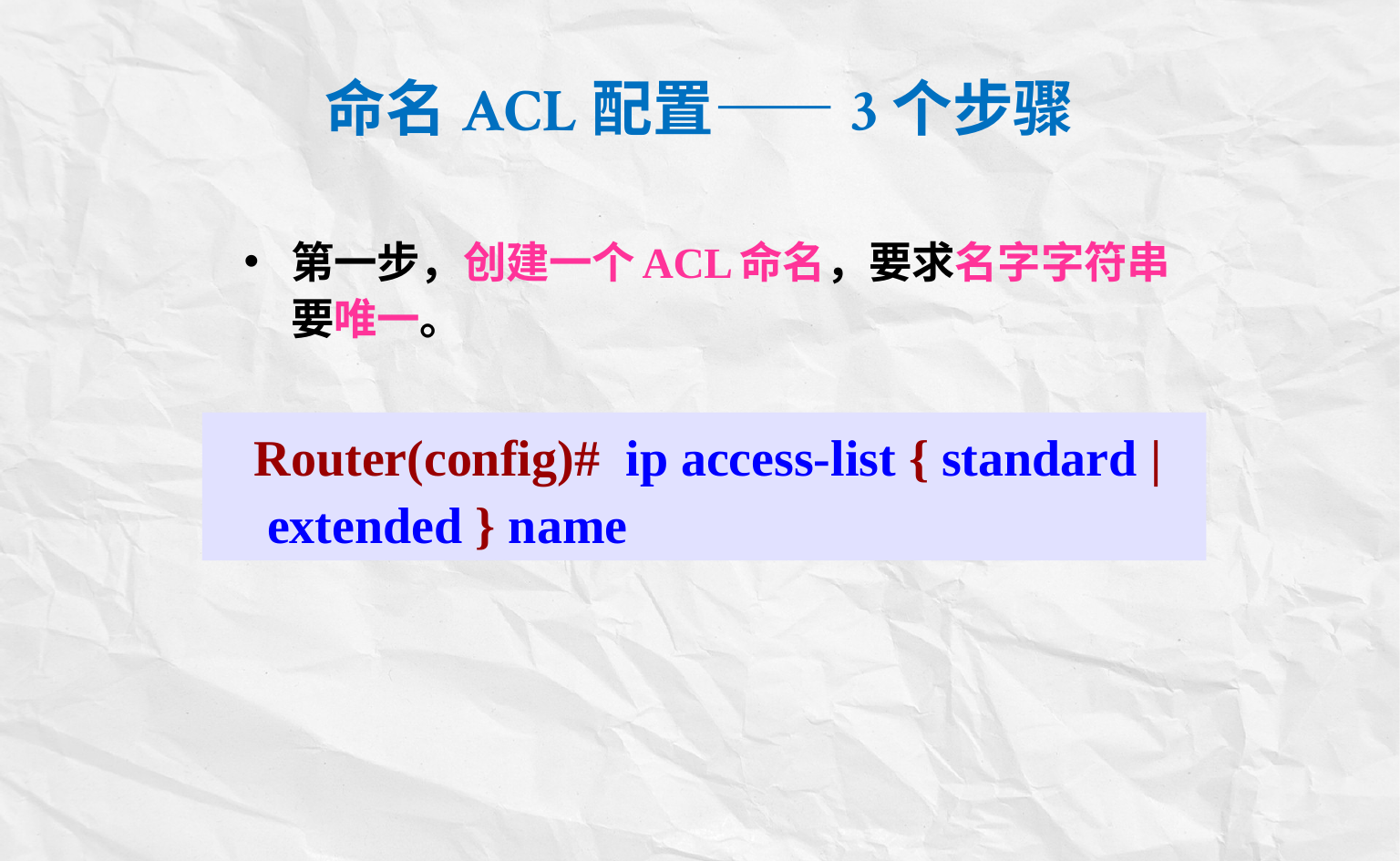

# 命名ACL配置——3个步骤
第一步，创建一个ACL命名，要求名字字符串要唯一。
   Router(config)#  ip access-list { standard | extended } name

36